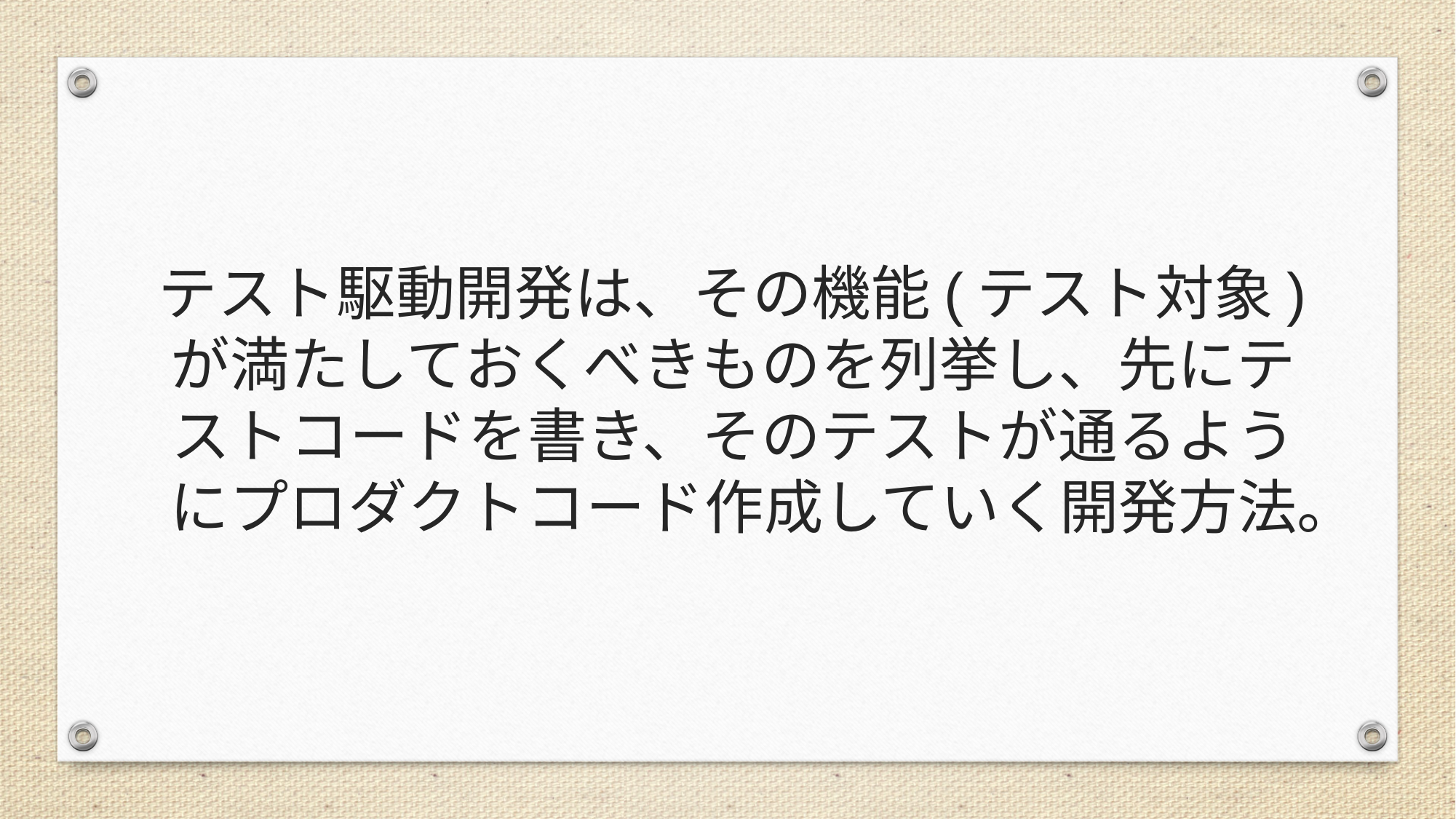

テスト駆動開発は、その機能(テスト対象)が満たしておくべきものを列挙し、先にテストコードを書き、そのテストが通るようにプロダクトコード作成していく開発方法。